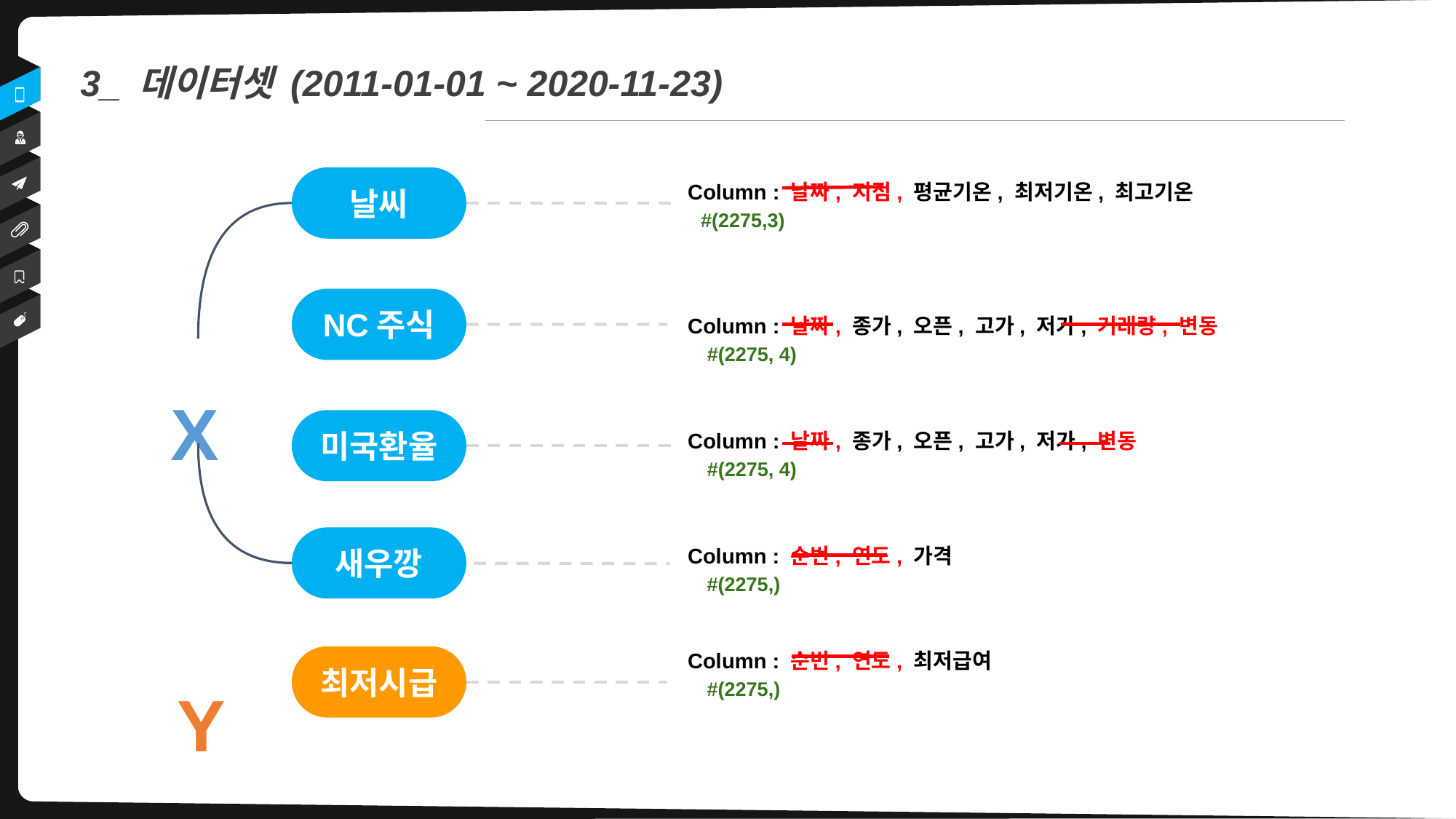

3_ 데이터셋 (2011-01-01 ~ 2020-11-23)

날씨
Column : 날짜, 지점, 평균기온, 최저기온, 최고기온
 #(2275,3)

Column : 날짜, 종가, 오픈, 고가, 저가, 거래량, 변동
 #(2275, 4)

NC주식
X

Column : 날짜, 종가, 오픈, 고가, 저가, 변동
 #(2275, 4)

미국환율

Column : 순번, 연도, 가격
 #(2275,)

새우깡
Y
Column : 순번, 연도, 최저급여
 #(2275,)

최저시급